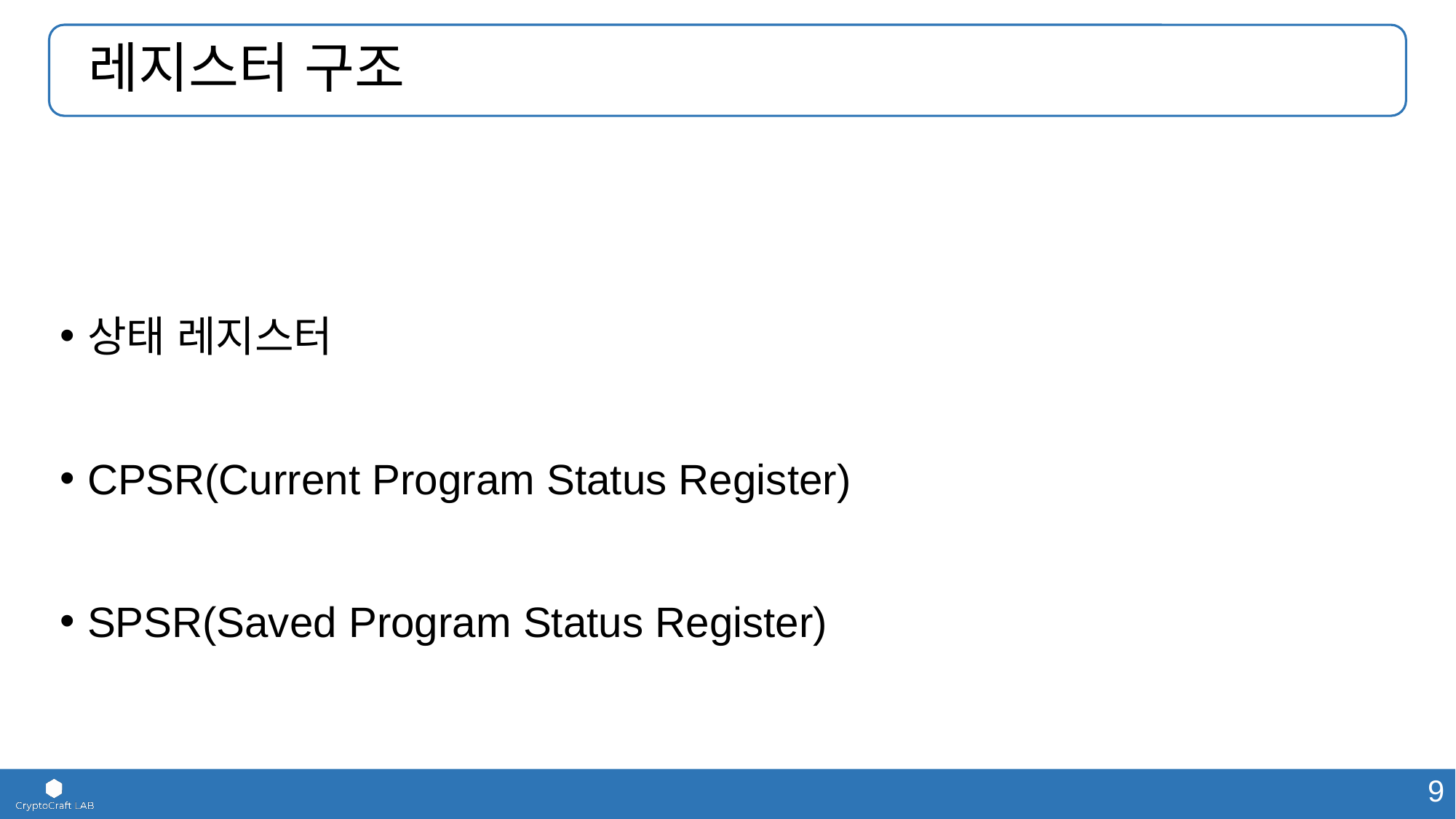

# 레지스터 구조
상태 레지스터
CPSR(Current Program Status Register)
SPSR(Saved Program Status Register)